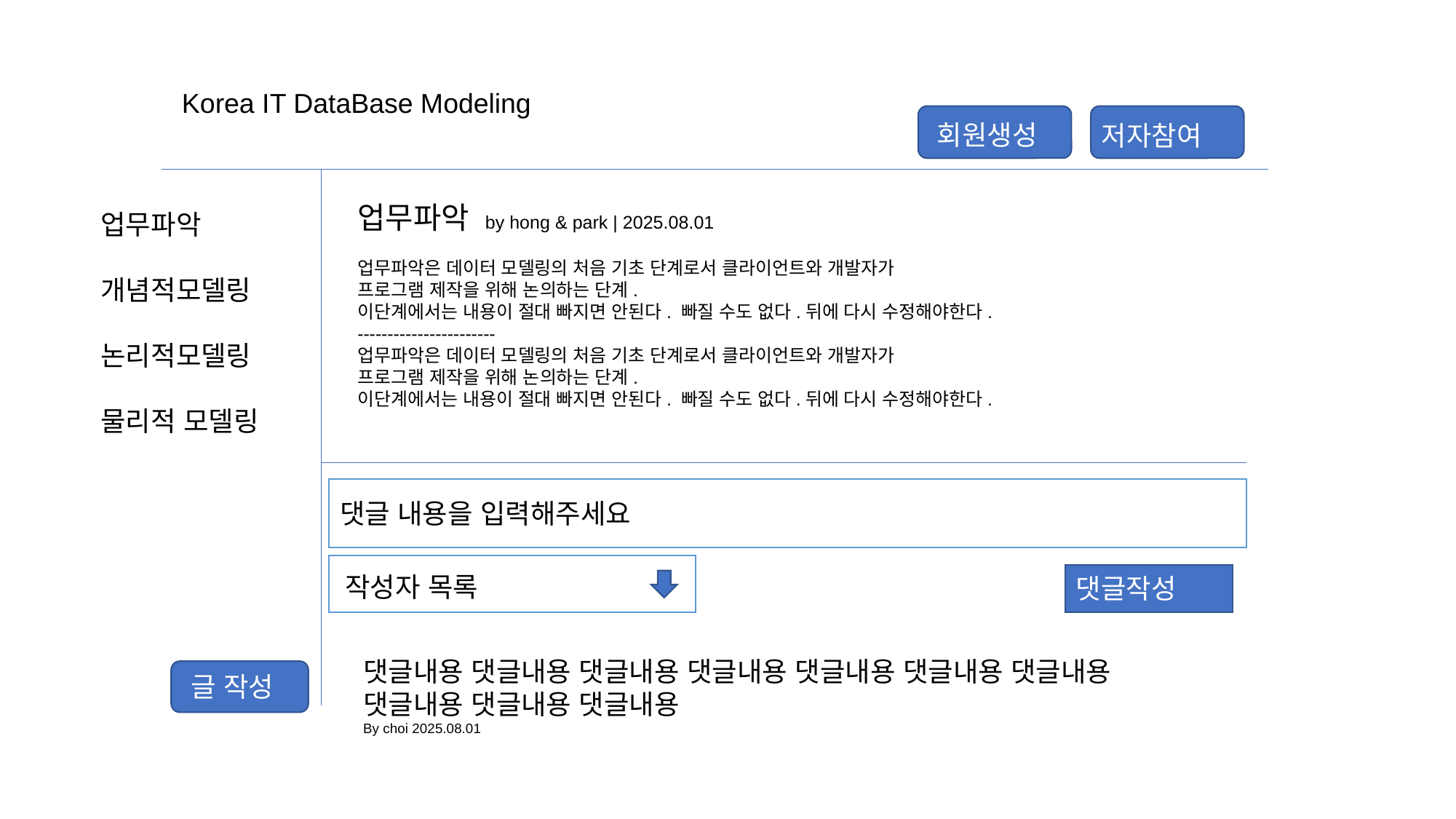

Korea IT DataBase Modeling

회원생성
저자참여
업무파악 by hong & park | 2025.08.01

업무파악은 데이터 모델링의 처음 기초 단계로서 클라이언트와 개발자가
프로그램 제작을 위해 논의하는 단계.
이단계에서는 내용이 절대 빠지면 안된다. 빠질 수도 없다.뒤에 다시 수정해야한다.
-----------------------
업무파악은 데이터 모델링의 처음 기초 단계로서 클라이언트와 개발자가
프로그램 제작을 위해 논의하는 단계.
이단계에서는 내용이 절대 빠지면 안된다. 빠질 수도 없다.뒤에 다시 수정해야한다.

업무파악

개념적모델링

논리적모델링

물리적 모델링

댓글 내용을 입력해주세요

작성자 목록

댓글작성

댓글내용 댓글내용 댓글내용 댓글내용 댓글내용 댓글내용 댓글내용
댓글내용 댓글내용 댓글내용
By choi 2025.08.01

글 작성